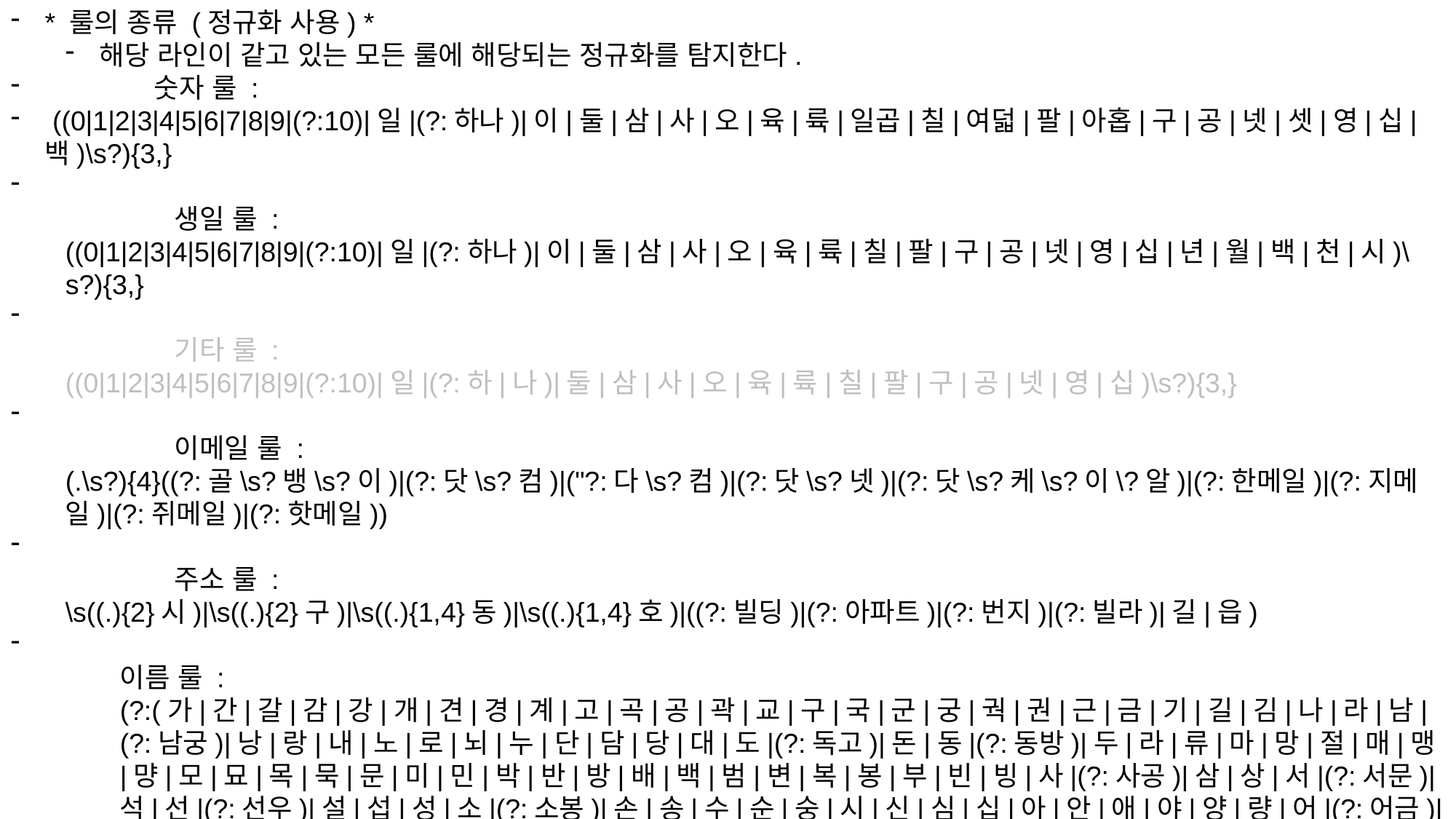

* 룰의 종류 (정규화 사용) *
해당 라인이 같고 있는 모든 룰에 해당되는 정규화를 탐지한다.
	숫자 룰 :
 ((0|1|2|3|4|5|6|7|8|9|(?:10)|일|(?:하나)|이|둘|삼|사|오|육|륙|일곱|칠|여덟|팔|아홉|구|공|넷|셋|영|십|백)\s?){3,}

	생일 룰 :
((0|1|2|3|4|5|6|7|8|9|(?:10)|일|(?:하나)|이|둘|삼|사|오|육|륙|칠|팔|구|공|넷|영|십|년|월|백|천|시)\s?){3,}

	기타 룰 :
((0|1|2|3|4|5|6|7|8|9|(?:10)|일|(?:하|나)|둘|삼|사|오|육|륙|칠|팔|구|공|넷|영|십)\s?){3,}

	이메일 룰 :
(.\s?){4}((?:골\s?뱅\s?이)|(?:닷\s?컴)|("?:다\s?컴)|(?:닷\s?넷)|(?:닷\s?케\s?이\?알)|(?:한메일)|(?:지메일)|(?:쥐메일)|(?:핫메일))

	주소 룰 :
\s((.){2}시)|\s((.){2}구)|\s((.){1,4}동)|\s((.){1,4}호)|((?:빌딩)|(?:아파트)|(?:번지)|(?:빌라)|길|읍)

이름 룰 :
(?:(가|간|갈|감|강|개|견|경|계|고|곡|공|곽|교|구|국|군|궁|궉|권|근|금|기|길|김|나|라|남|(?:남궁)|낭|랑|내|노|로|뇌|누|단|담|당|대|도|(?:독고)|돈|동|(?:동방)|두|라|류|마|망|절|매|맹|먕|모|묘|목|묵|문|미|민|박|반|방|배|백|범|변|복|봉|부|빈|빙|사|(?:사공)|삼|상|서|(?:서문)|석|선|(?:선우)|설|섭|성|소|(?:소봉)|손|송|수|순|숭|시|신|심|십|아|안|애|야|양|량|어|(?:어금)|엄|여|연|염|영|예|오|옥|온|옹|왕|요|용|우|운|원|위|유|육|윤|은|음|이|인|임|림|자|장|전|점|정|제|(?:제갈)|조|종|좌|주|준|즙|지|진|차|창|채|척|천|초|최|추|축|춘|탁|탄|태|판|패|편|평|포|표|퐁|피|필|하|학|한|함|해|허|현|형|호|홍|화|환|황|(?:황보))\s?[(가-힐)](\s?[(가-힐)]))